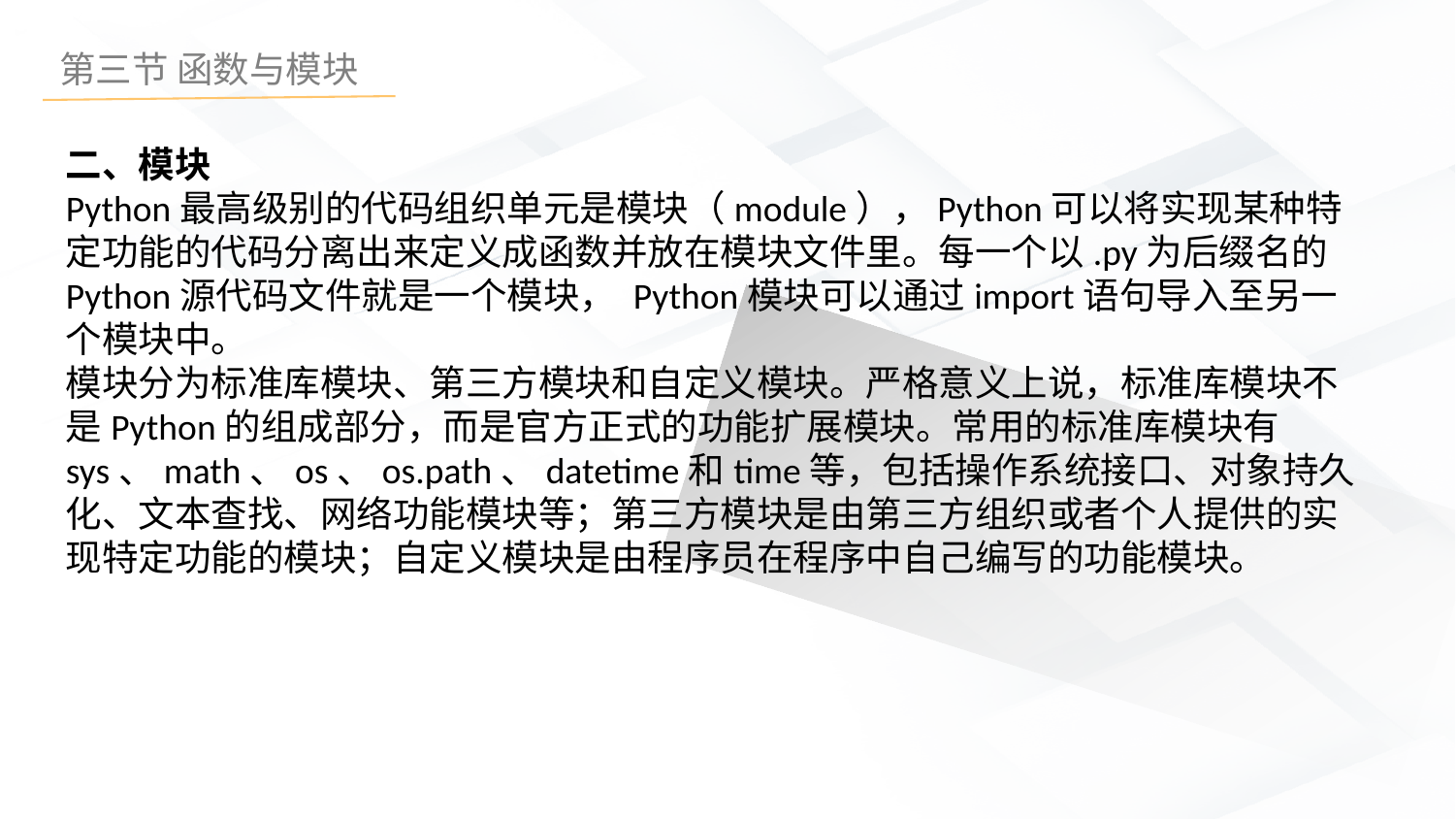

二、模块
Python最高级别的代码组织单元是模块（module），Python可以将实现某种特定功能的代码分离出来定义成函数并放在模块文件里。每一个以.py为后缀名的Python源代码文件就是一个模块， Python模块可以通过import语句导入至另一个模块中。
模块分为标准库模块、第三方模块和自定义模块。严格意义上说，标准库模块不是Python的组成部分，而是官方正式的功能扩展模块。常用的标准库模块有sys、math、os、os.path、datetime和time等，包括操作系统接口、对象持久化、文本查找、网络功能模块等；第三方模块是由第三方组织或者个人提供的实现特定功能的模块；自定义模块是由程序员在程序中自己编写的功能模块。